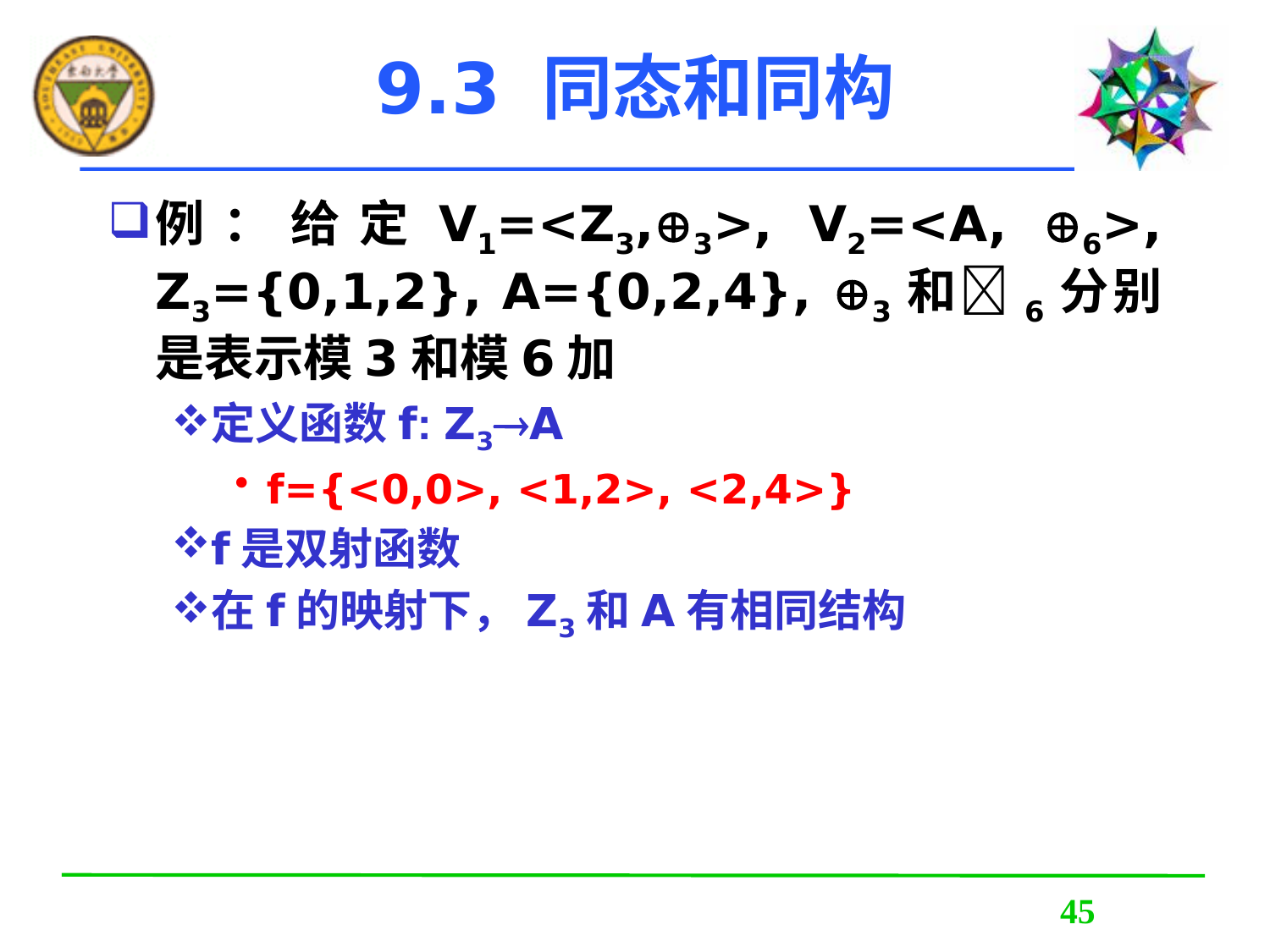

# 9.3 同态和同构
例：给定V1=<Z3,⊕3>, V2=<A, ⊕6>, Z3={0,1,2}, A={0,2,4}, ⊕3和⊕6分别是表示模3和模6加
定义函数f: Z3→A
f={<0,0>, <1,2>, <2,4>}
f是双射函数
在f的映射下，Z3和A有相同结构